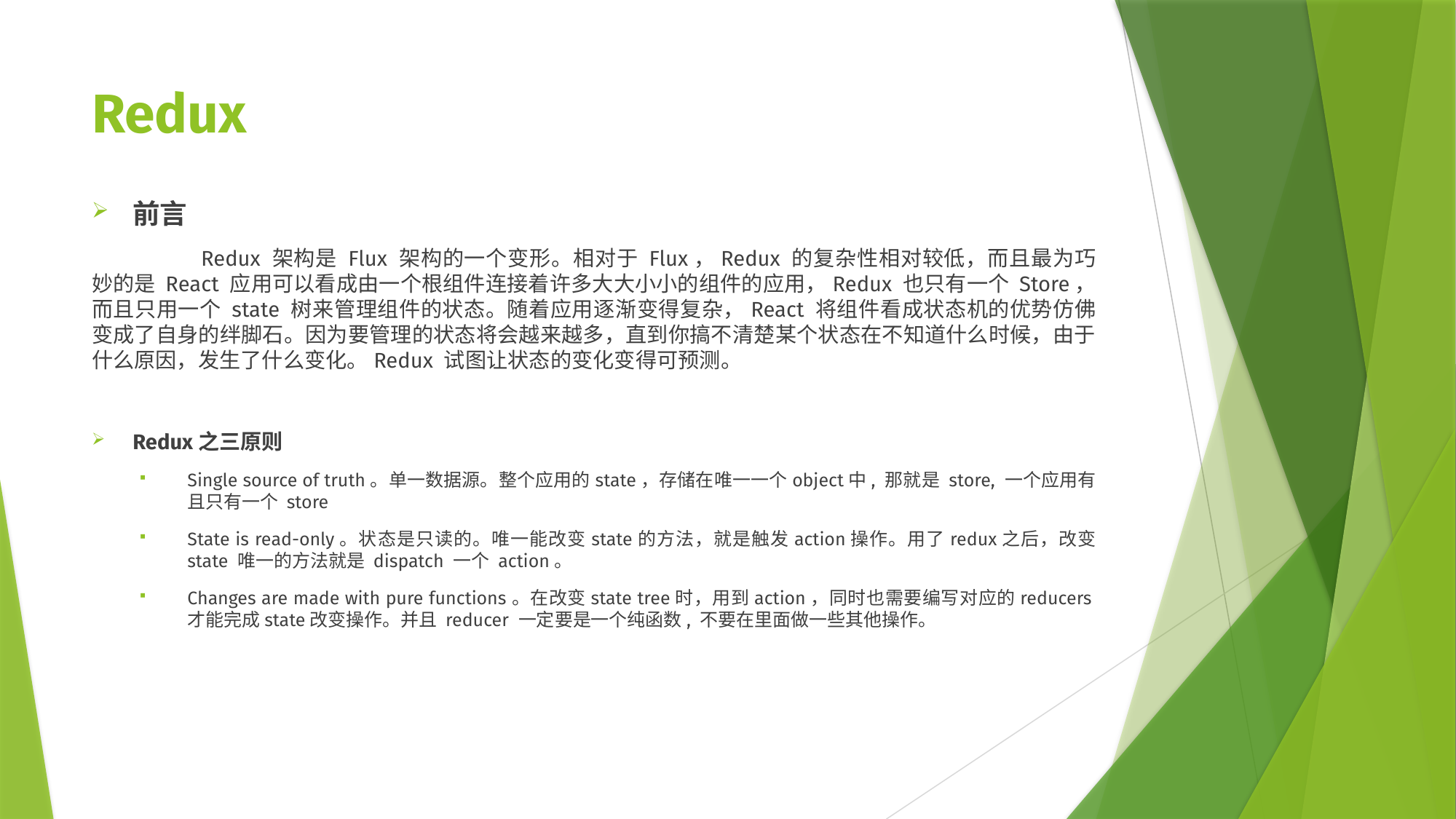

# Redux
前言
	Redux 架构是 Flux 架构的一个变形。相对于 Flux，Redux 的复杂性相对较低，而且最为巧妙的是 React 应用可以看成由一个根组件连接着许多大大小小的组件的应用，Redux 也只有一个 Store，而且只用一个 state 树来管理组件的状态。随着应用逐渐变得复杂，React 将组件看成状态机的优势仿佛变成了自身的绊脚石。因为要管理的状态将会越来越多，直到你搞不清楚某个状态在不知道什么时候，由于什么原因，发生了什么变化。Redux 试图让状态的变化变得可预测。

Redux之三原则
Single source of truth。单一数据源。整个应用的state，存储在唯一一个object中, 那就是 store, 一个应用有且只有一个 store
State is read-only。状态是只读的。唯一能改变state的方法，就是触发action操作。用了redux之后，改变 state 唯一的方法就是 dispatch 一个 action。
Changes are made with pure functions。在改变state tree时，用到action，同时也需要编写对应的reducers才能完成state改变操作。并且 reducer 一定要是一个纯函数, 不要在里面做一些其他操作。